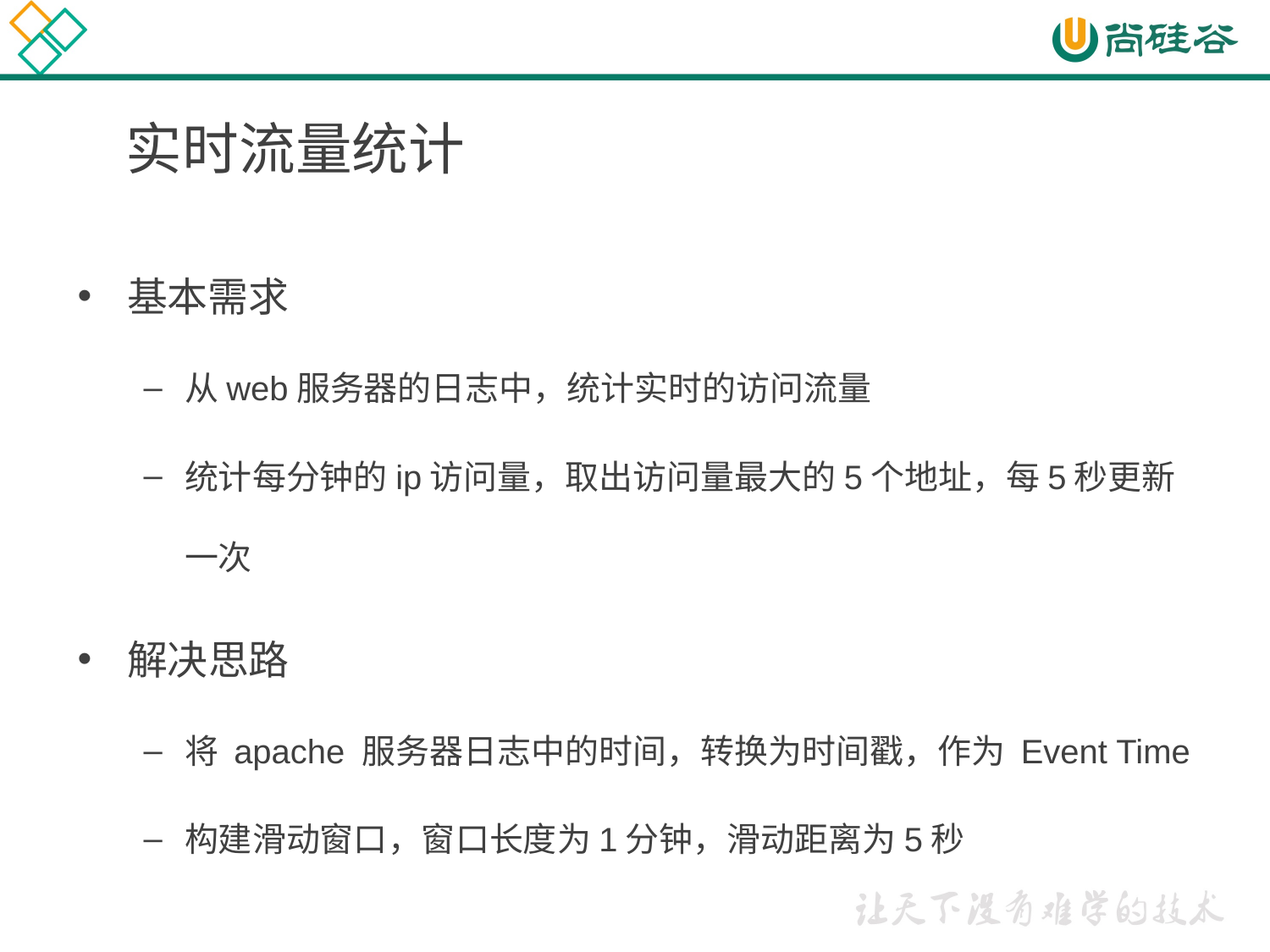

# 实时流量统计
基本需求
从web服务器的日志中，统计实时的访问流量
统计每分钟的ip访问量，取出访问量最大的5个地址，每5秒更新一次
解决思路
将 apache 服务器日志中的时间，转换为时间戳，作为 Event Time
构建滑动窗口，窗口长度为1分钟，滑动距离为5秒